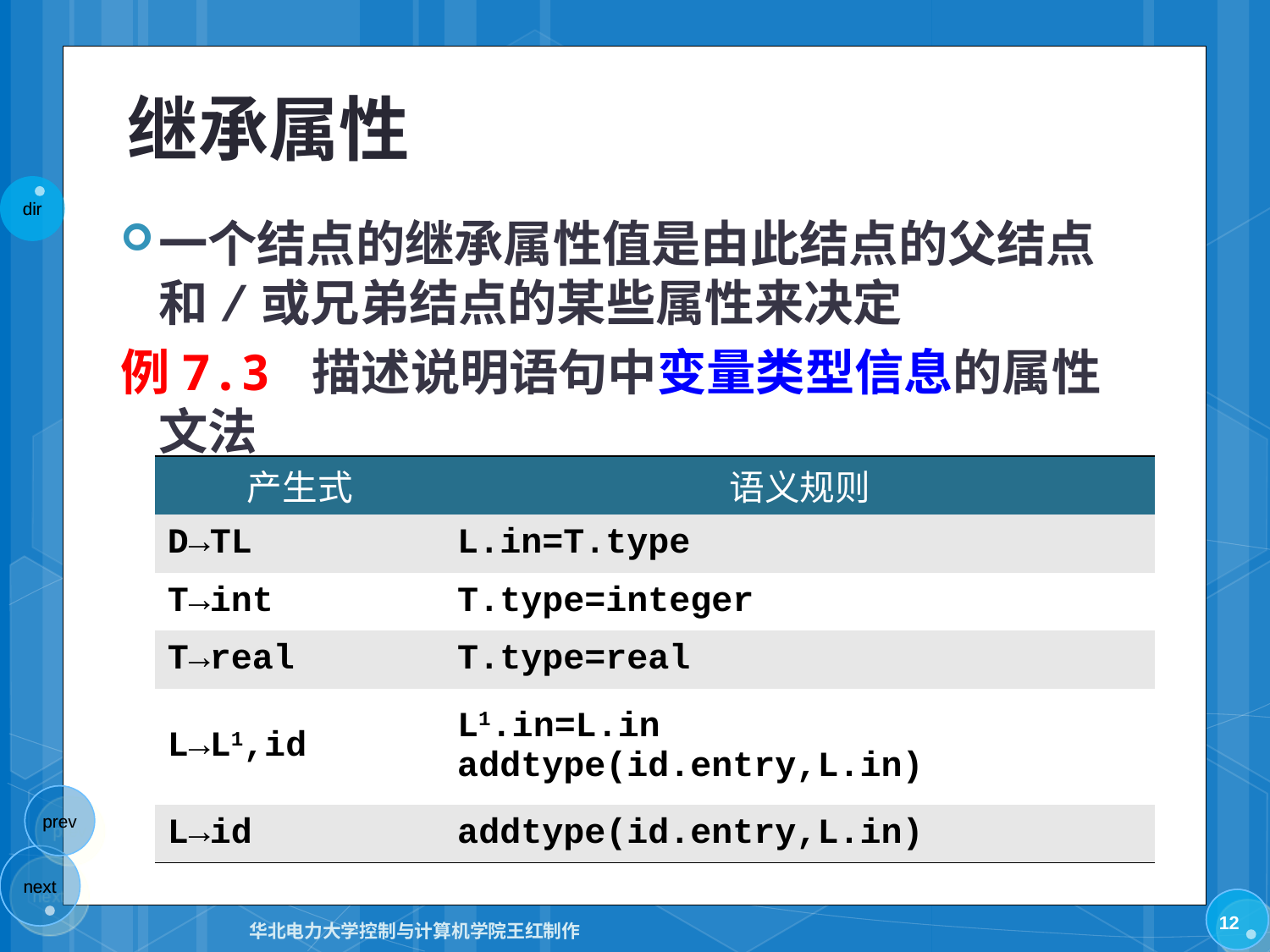

# 继承属性
一个结点的继承属性值是由此结点的父结点和/或兄弟结点的某些属性来决定
例7.3 描述说明语句中变量类型信息的属性文法
| 产生式 | 语义规则 |
| --- | --- |
| D→TL | L.in=T.type |
| T→int | T.type=integer |
| T→real | T.type=real |
| L→L1,id | L1.in=L.in addtype(id.entry,L.in) |
| L→id | addtype(id.entry,L.in) |
12
华北电力大学控制与计算机学院王红制作